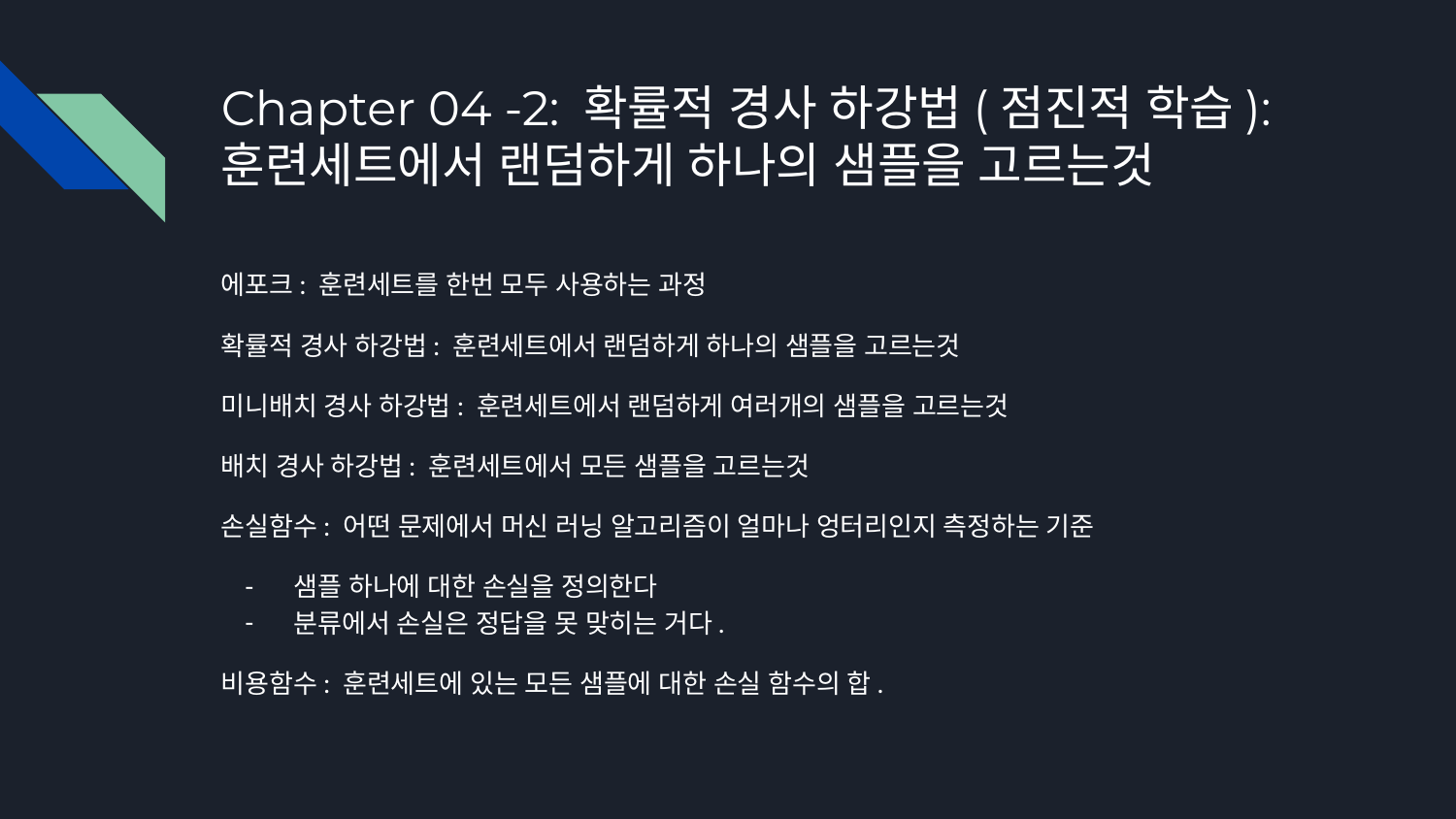

# Chapter 04 -2: 확률적 경사 하강법(점진적 학습): 훈련세트에서 랜덤하게 하나의 샘플을 고르는것
에포크: 훈련세트를 한번 모두 사용하는 과정
확률적 경사 하강법: 훈련세트에서 랜덤하게 하나의 샘플을 고르는것
미니배치 경사 하강법: 훈련세트에서 랜덤하게 여러개의 샘플을 고르는것
배치 경사 하강법: 훈련세트에서 모든 샘플을 고르는것
손실함수: 어떤 문제에서 머신 러닝 알고리즘이 얼마나 엉터리인지 측정하는 기준
샘플 하나에 대한 손실을 정의한다
분류에서 손실은 정답을 못 맞히는 거다.
비용함수: 훈련세트에 있는 모든 샘플에 대한 손실 함수의 합.